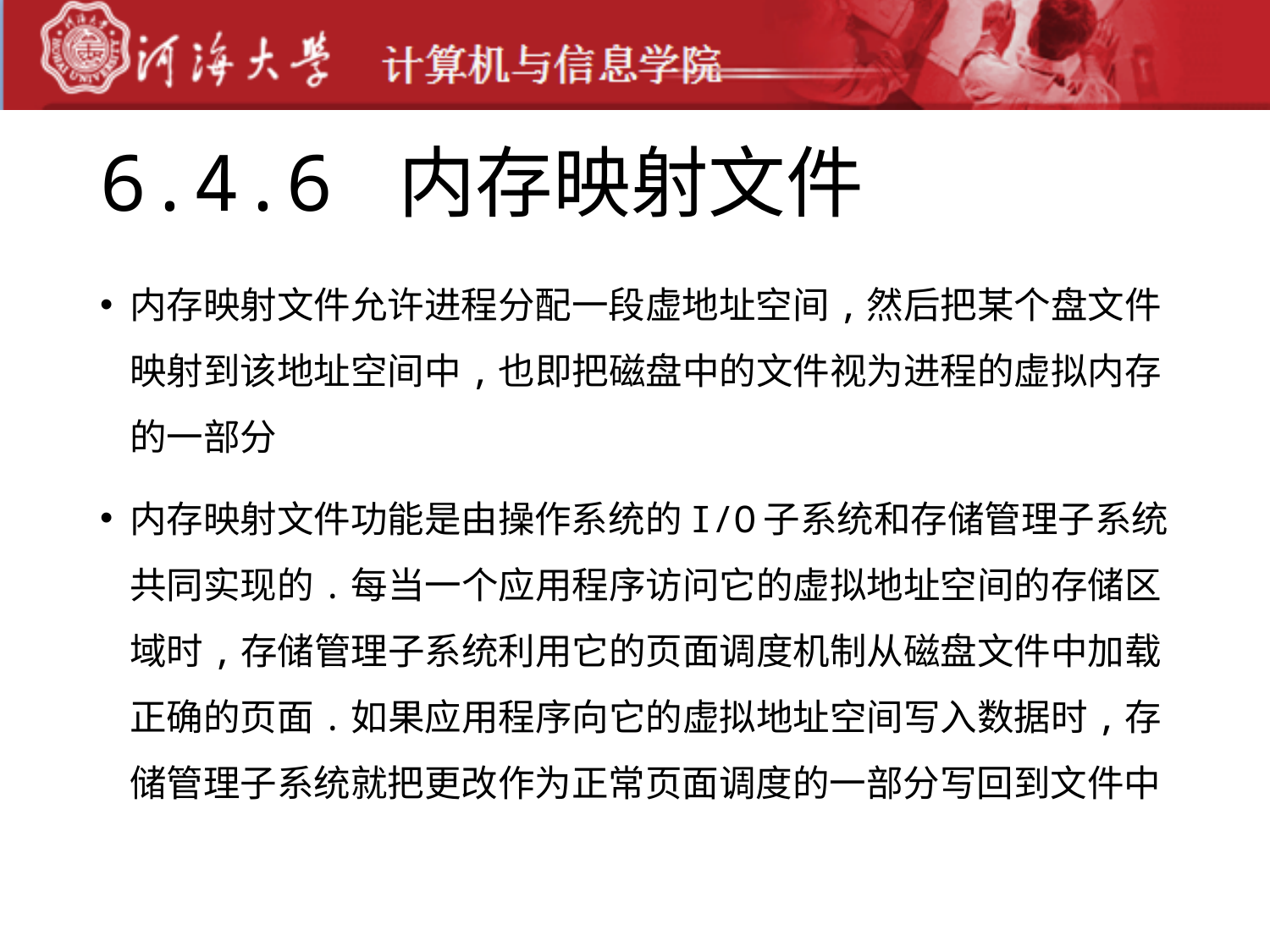

# 6.4.6 内存映射文件
内存映射文件允许进程分配一段虚地址空间,然后把某个盘文件映射到该地址空间中,也即把磁盘中的文件视为进程的虚拟内存的一部分
内存映射文件功能是由操作系统的I/O子系统和存储管理子系统共同实现的.每当一个应用程序访问它的虚拟地址空间的存储区域时,存储管理子系统利用它的页面调度机制从磁盘文件中加载正确的页面.如果应用程序向它的虚拟地址空间写入数据时,存储管理子系统就把更改作为正常页面调度的一部分写回到文件中